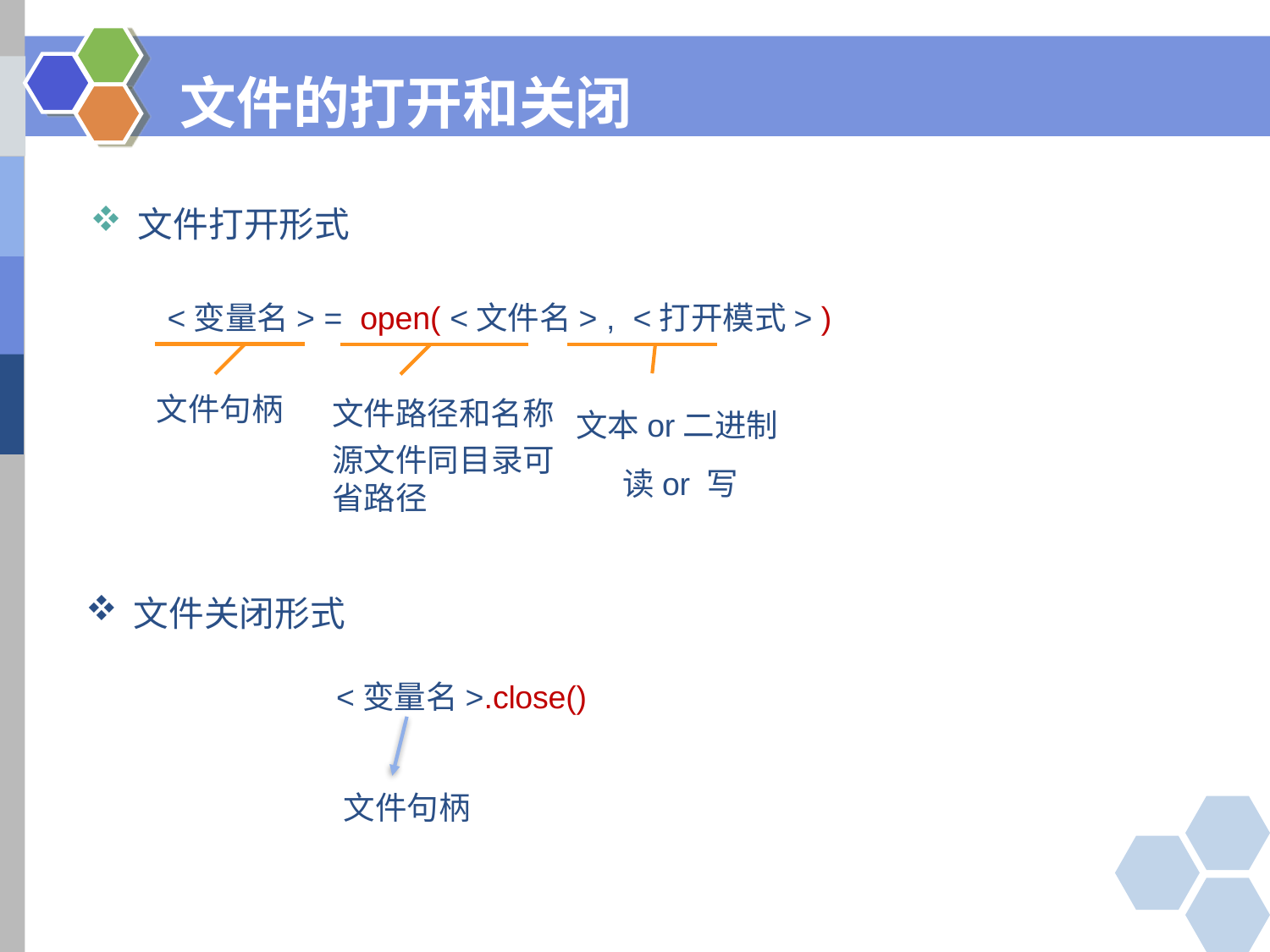

# 文件的打开和关闭
文件打开形式
<变量名> =  open( <文件名> ,  <打开模式> )

文本or二进制
读or 写
文件句柄
文件路径和名称
源文件同目录可省路径
文件关闭形式
<变量名>.close()
文件句柄